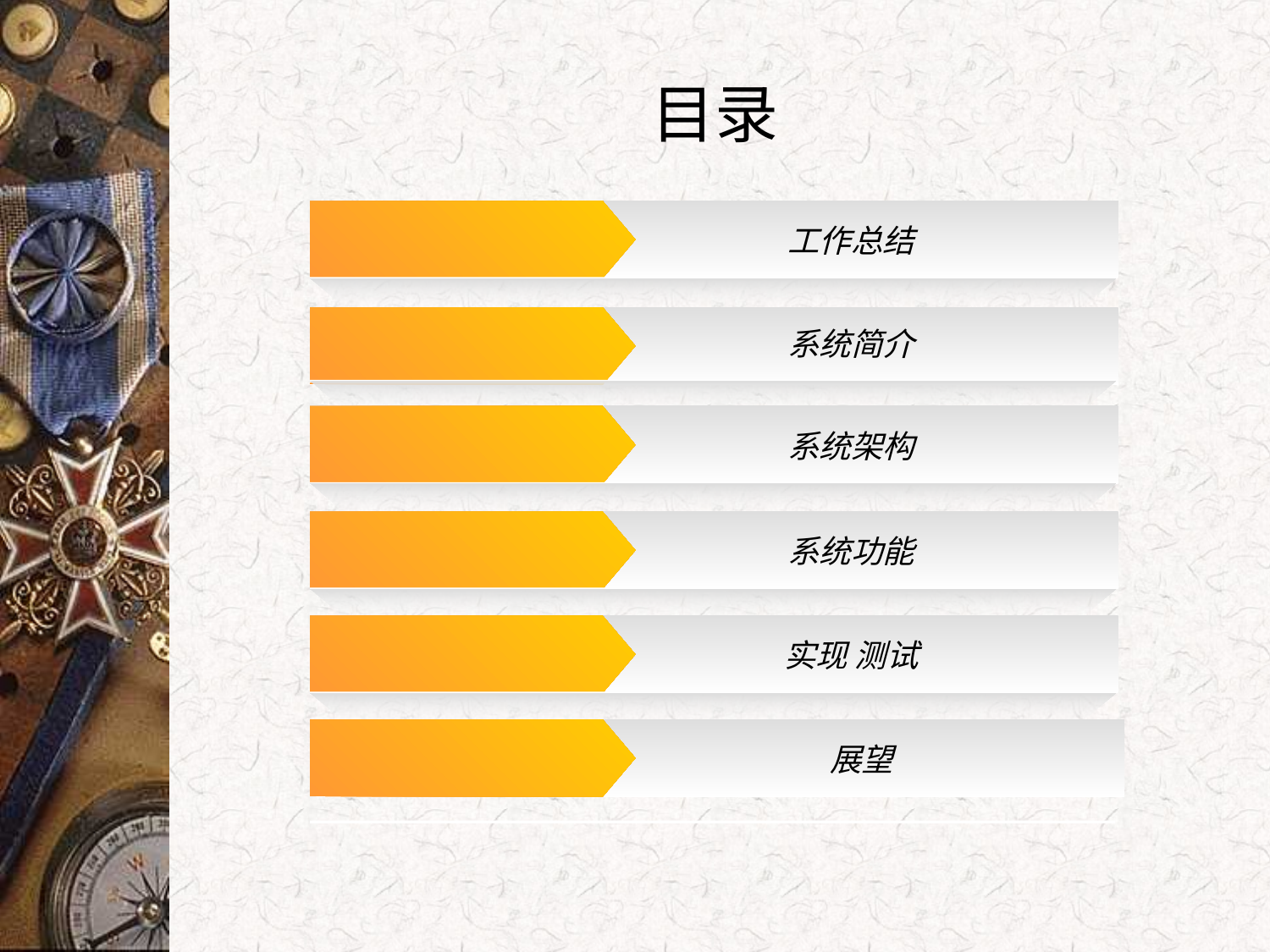

# 目录

工作总结

系统简介

系统架构

系统功能

实现 测试

展望